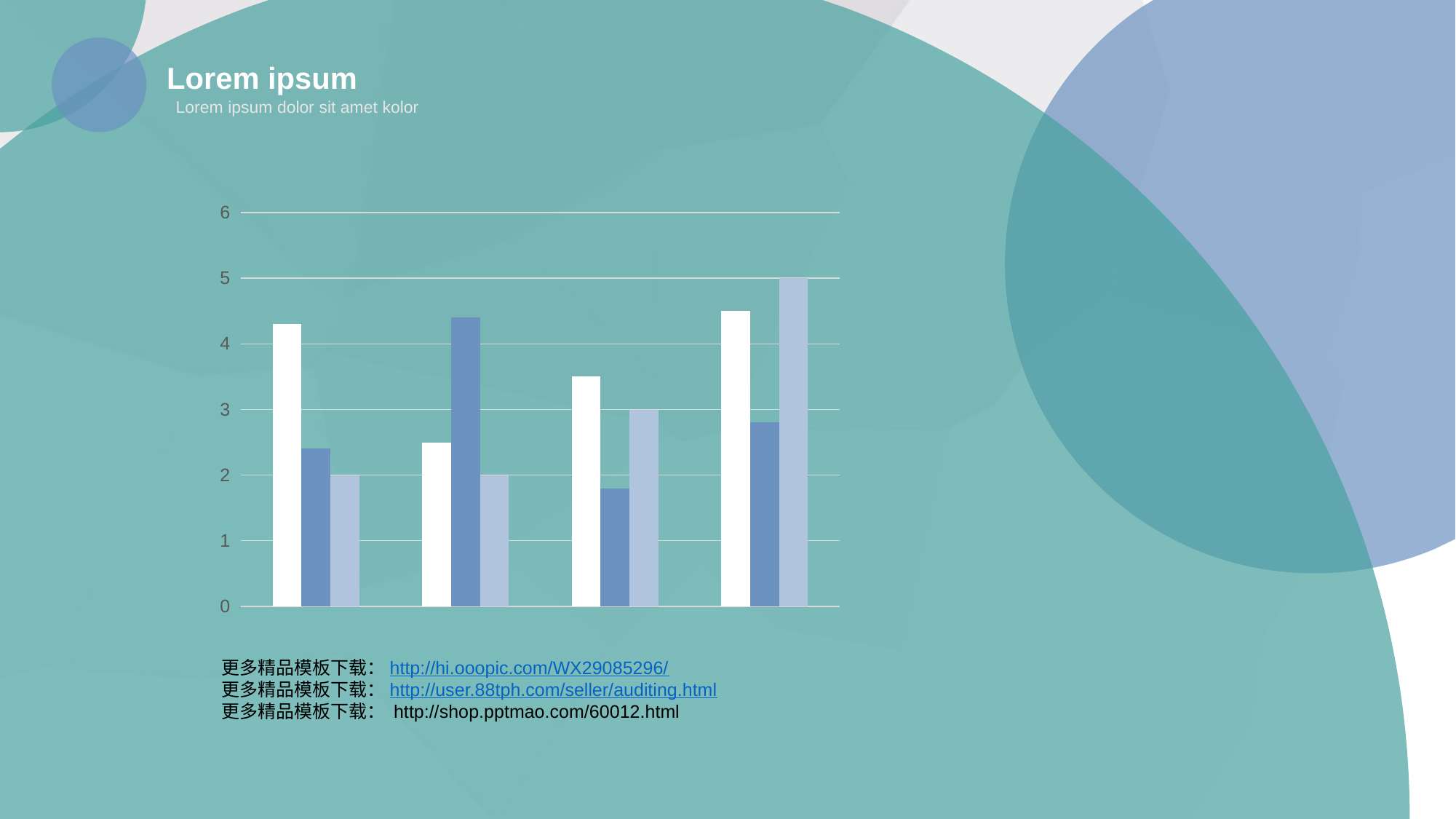

Lorem ipsum
Lorem ipsum dolor sit amet kolor

### Chart

| Category | 系列 1 | 系列 2 | 系列 3 |
|---|---|---|---|
| 类别 1 | 4.3 | 2.4 | 2.0 |
| 类别 2 | 2.5 | 4.4 | 2.0 |
| 类别 3 | 3.5 | 1.8 | 3.0 |
| 类别 4 | 4.5 | 2.8 | 5.0 |
更多精品模板下载：http://hi.ooopic.com/WX29085296/
更多精品模板下载：http://user.88tph.com/seller/auditing.html
更多精品模板下载： http://shop.pptmao.com/60012.html